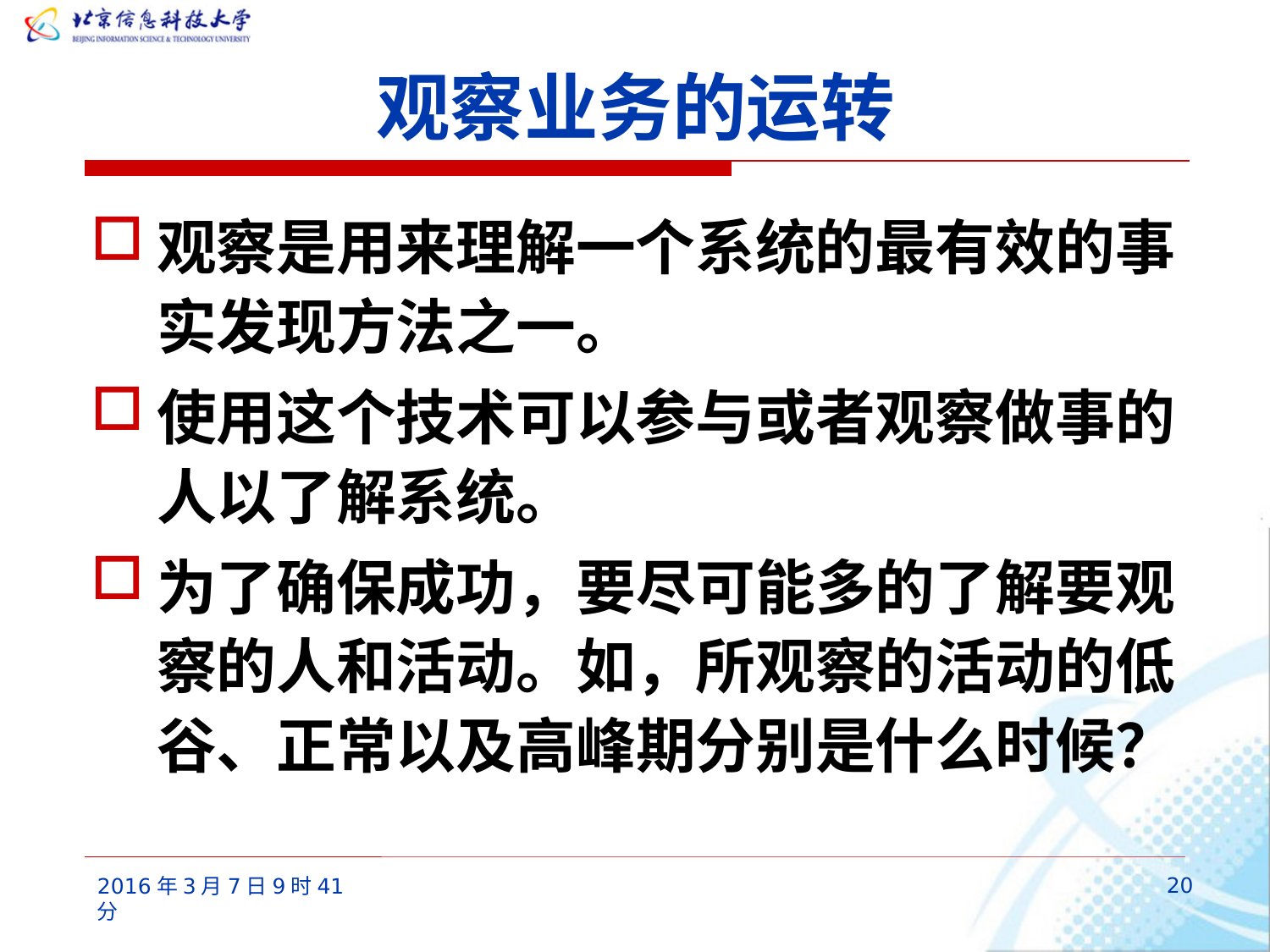

# 观察业务的运转
观察是用来理解一个系统的最有效的事实发现方法之一。
使用这个技术可以参与或者观察做事的人以了解系统。
为了确保成功，要尽可能多的了解要观察的人和活动。如，所观察的活动的低谷、正常以及高峰期分别是什么时候？
2016年3月7日9时41分